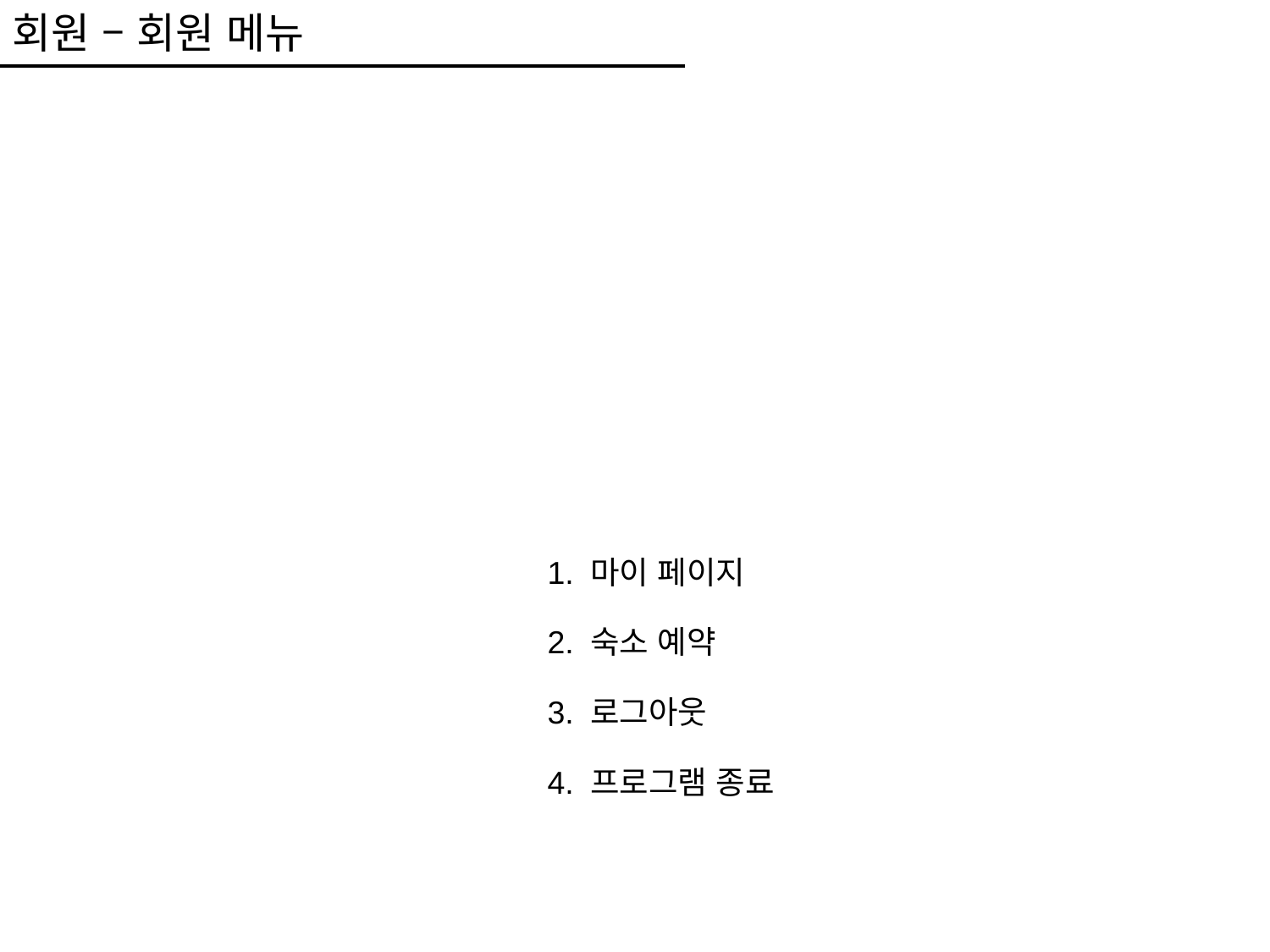

회원 – 회원 메뉴
1. 마이 페이지
2. 숙소 예약
3. 로그아웃
4. 프로그램 종료